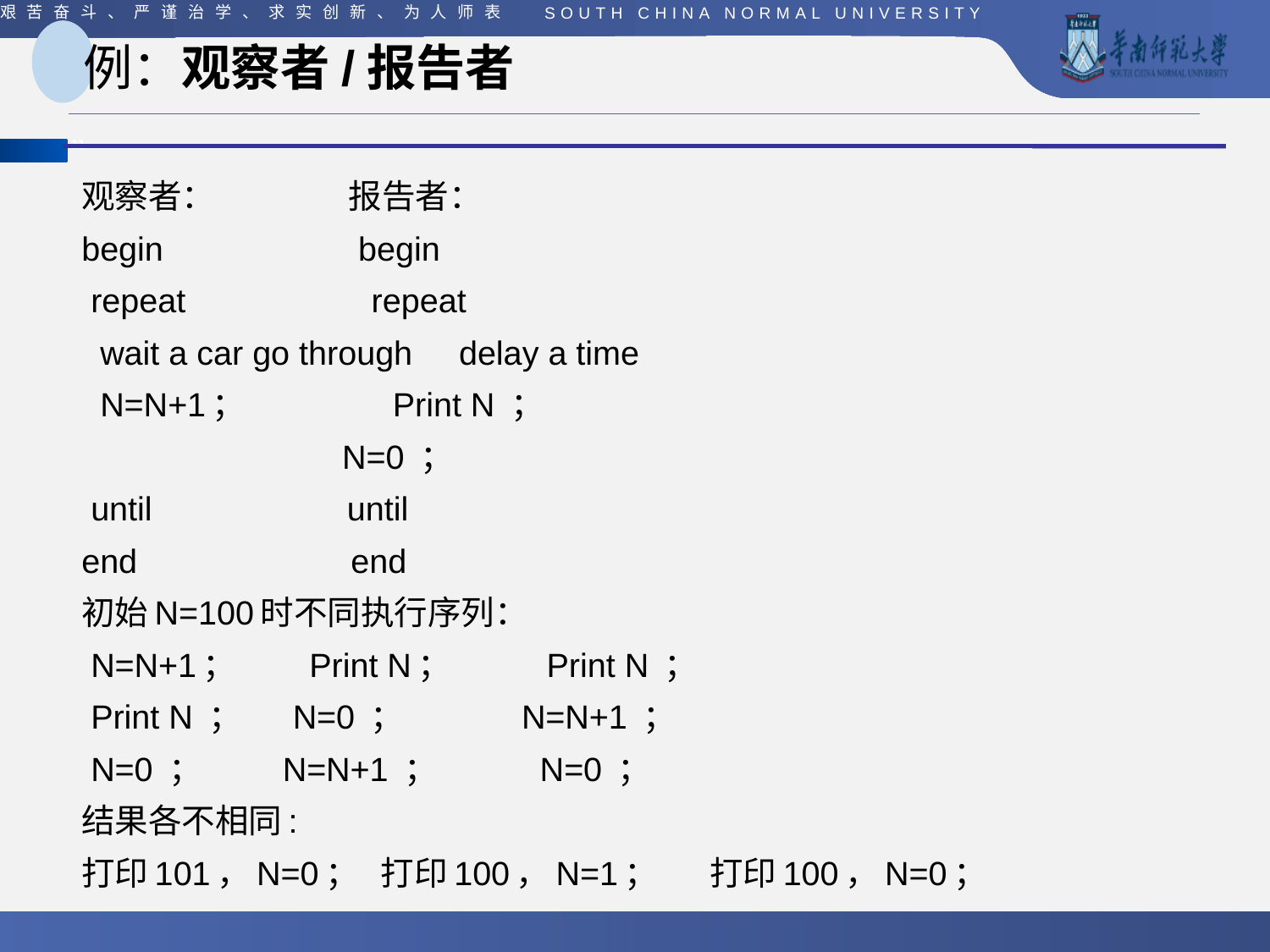

# 例：观察者/报告者
观察者：                  报告者：
begin                     begin
 repeat                    repeat
  wait a car go through     delay a time
  N=N+1；                   Print N ；
                            N=0 ；
 until                     until
end                       end
初始N=100时不同执行序列：
 N=N+1；         Print N；            Print N ；
 Print N ；      N=0 ；               N=N+1 ；
 N=0 ；          N=N+1 ；             N=0 ；
结果各不相同:
打印101，N=0；   打印100，N=1；       打印100，N=0；

11